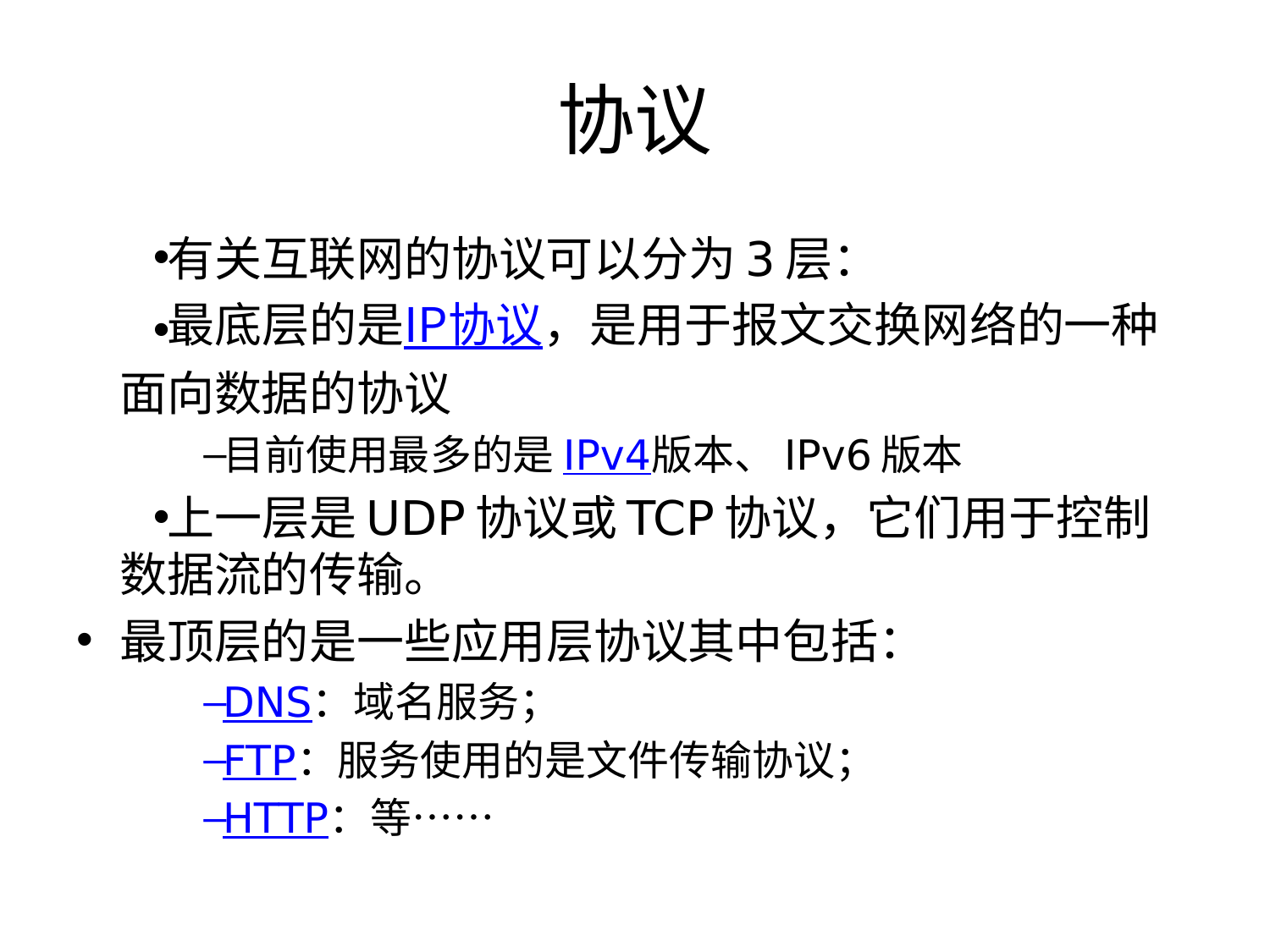

# 协议
有关互联网的协议可以分为3层：
最底层的是IP协议，是用于报文交换网络的一种面向数据的协议
目前使用最多的是IPv4版本、IPv6版本
上一层是UDP协议或TCP协议，它们用于控制数据流的传输。
最顶层的是一些应用层协议其中包括：
DNS：域名服务；
FTP：服务使用的是文件传输协议；
HTTP：等……